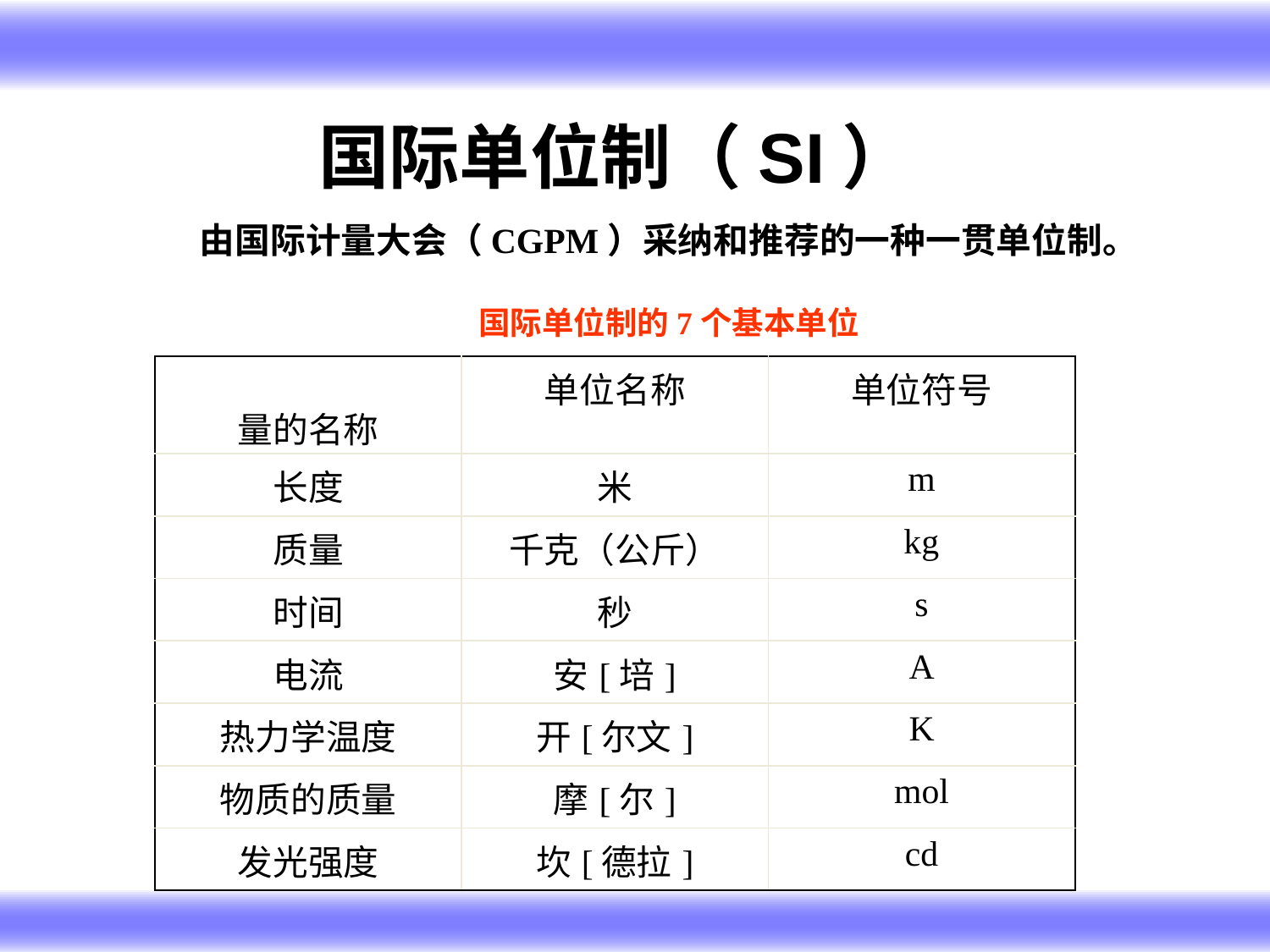

# 国际单位制（SI）
由国际计量大会（CGPM）采纳和推荐的一种一贯单位制。

国际单位制的7个基本单位
| 量的名称 | 单位名称 | 单位符号 |
| --- | --- | --- |
| 长度 | 米 | m |
| 质量 | 千克（公斤） | kg |
| 时间 | 秒 | s |
| 电流 | 安[培] | A |
| 热力学温度 | 开[尔文] | K |
| 物质的质量 | 摩[尔] | mol |
| 发光强度 | 坎[德拉] | cd |